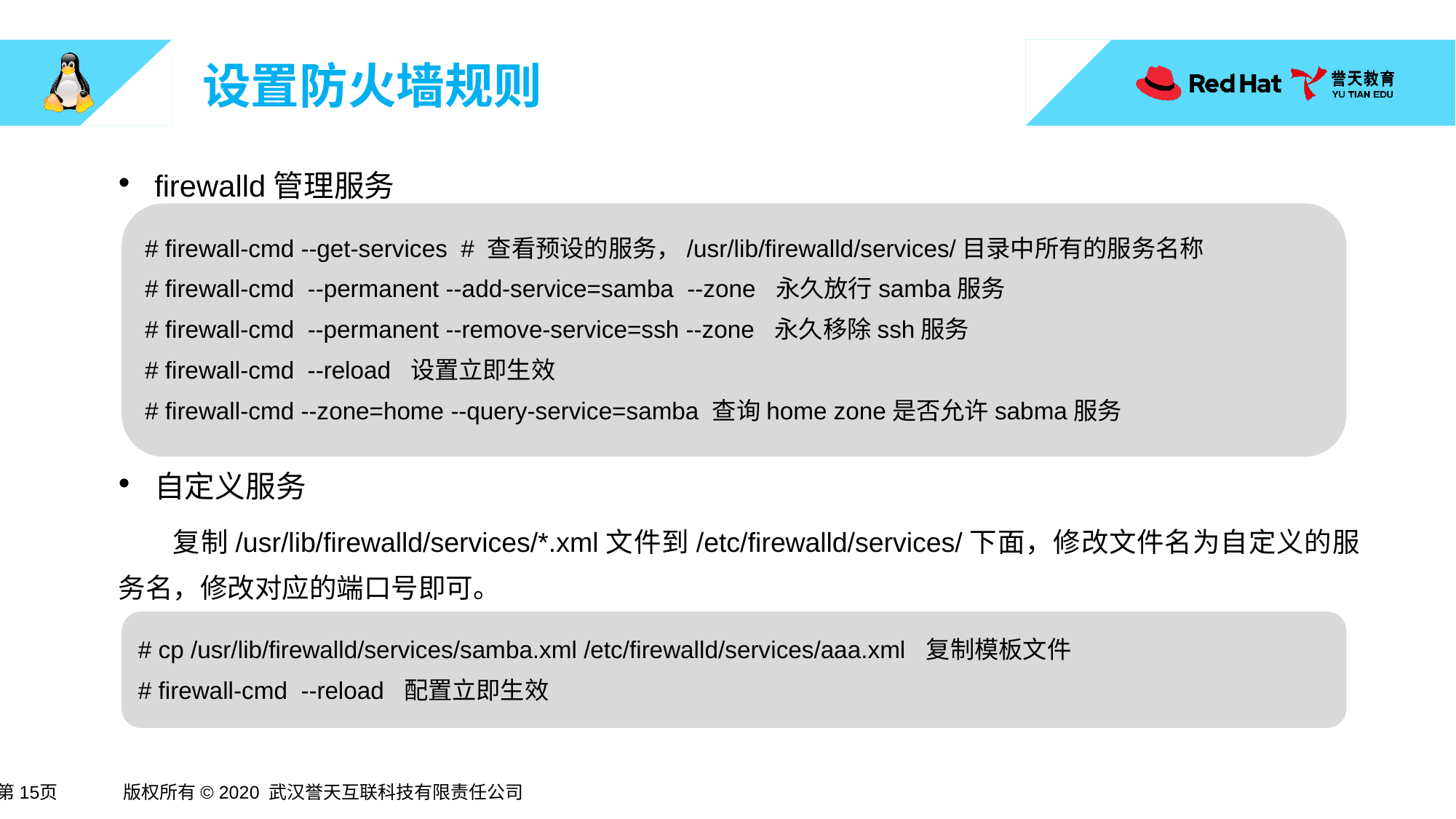

# 设置防火墙规则
firewalld管理服务

自定义服务
复制/usr/lib/firewalld/services/*.xml文件到/etc/firewalld/services/下面，修改文件名为自定义的服务名，修改对应的端口号即可。

# firewall-cmd --get-services  # 查看预设的服务，/usr/lib/firewalld/services/目录中所有的服务名称
# firewall-cmd  --permanent --add-service=samba  --zone  永久放行samba服务
# firewall-cmd  --permanent --remove-service=ssh --zone  永久移除ssh服务
# firewall-cmd  --reload  设置立即生效
# firewall-cmd --zone=home --query-service=samba 查询home zone是否允许sabma服务

# cp /usr/lib/firewalld/services/samba.xml /etc/firewalld/services/aaa.xml  复制模板文件
# firewall-cmd  --reload  配置立即生效